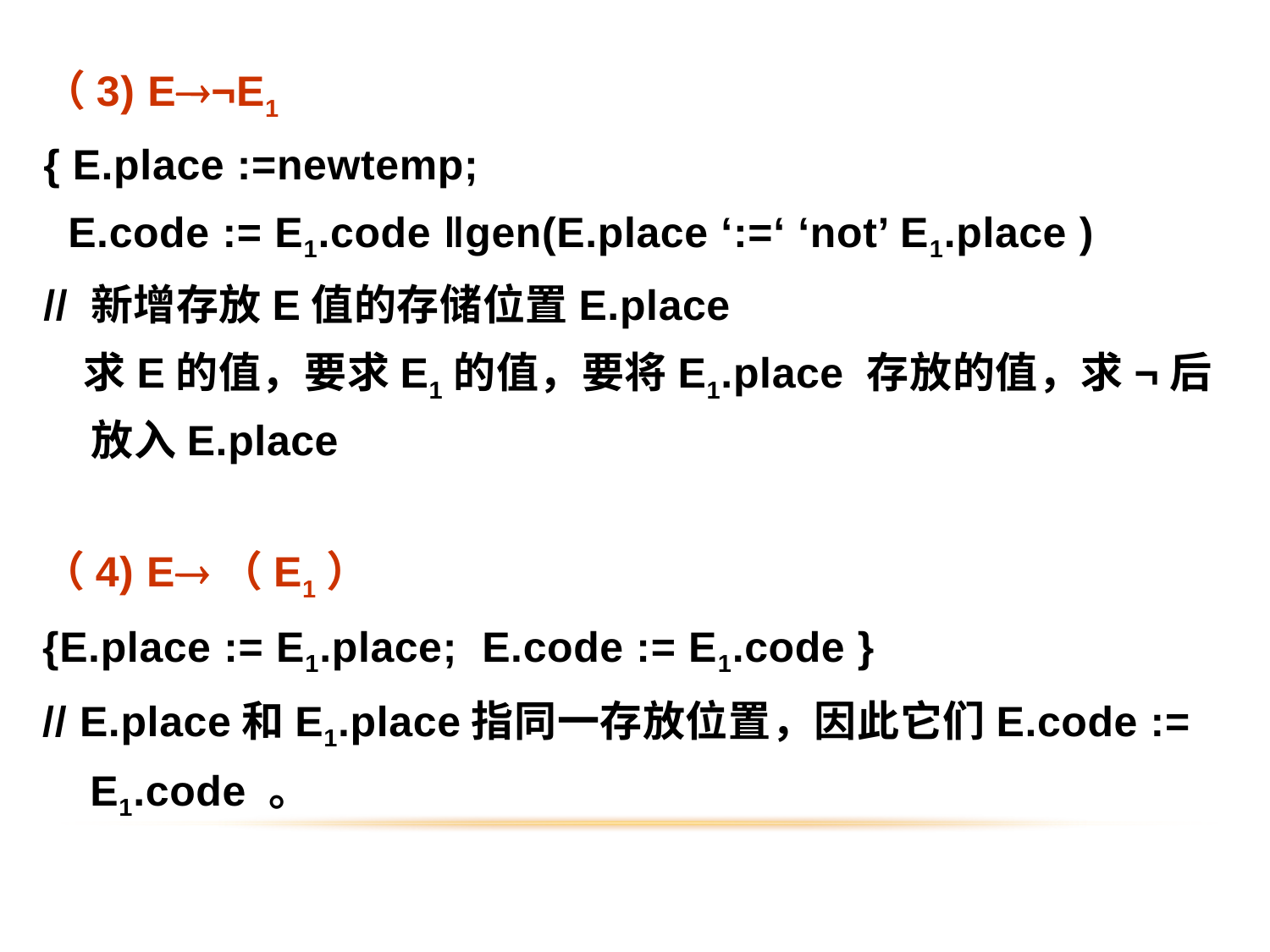

（3) E→¬E1
{ E.place :=newtemp;
  E.code := E1.code ‖gen(E.place ‘:=‘ ‘not’ E1.place )
// 新增存放E值的存储位置E.place
   求E的值，要求E1的值，要将E1.place 存放的值，求¬后放入E.place
（4) E→（E1）
{E.place := E1.place;  E.code := E1.code }
// E.place和E1.place指同一存放位置，因此它们E.code := E1.code 。